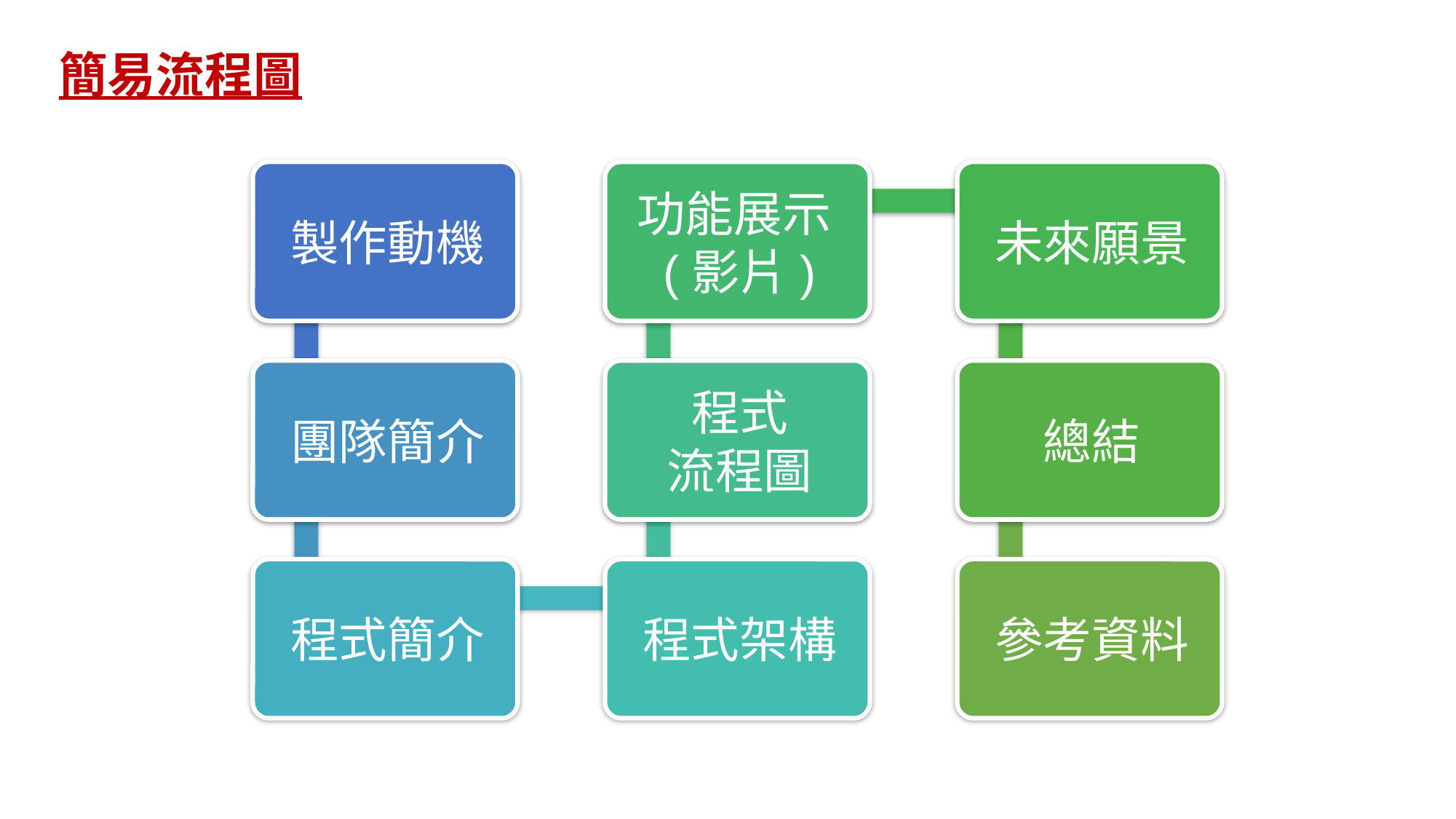

簡易流程圖
製作動機
團隊簡介
程式簡介
程式架構
程式
流程圖
功能展示(影片)
未來願景
總結
參考資料